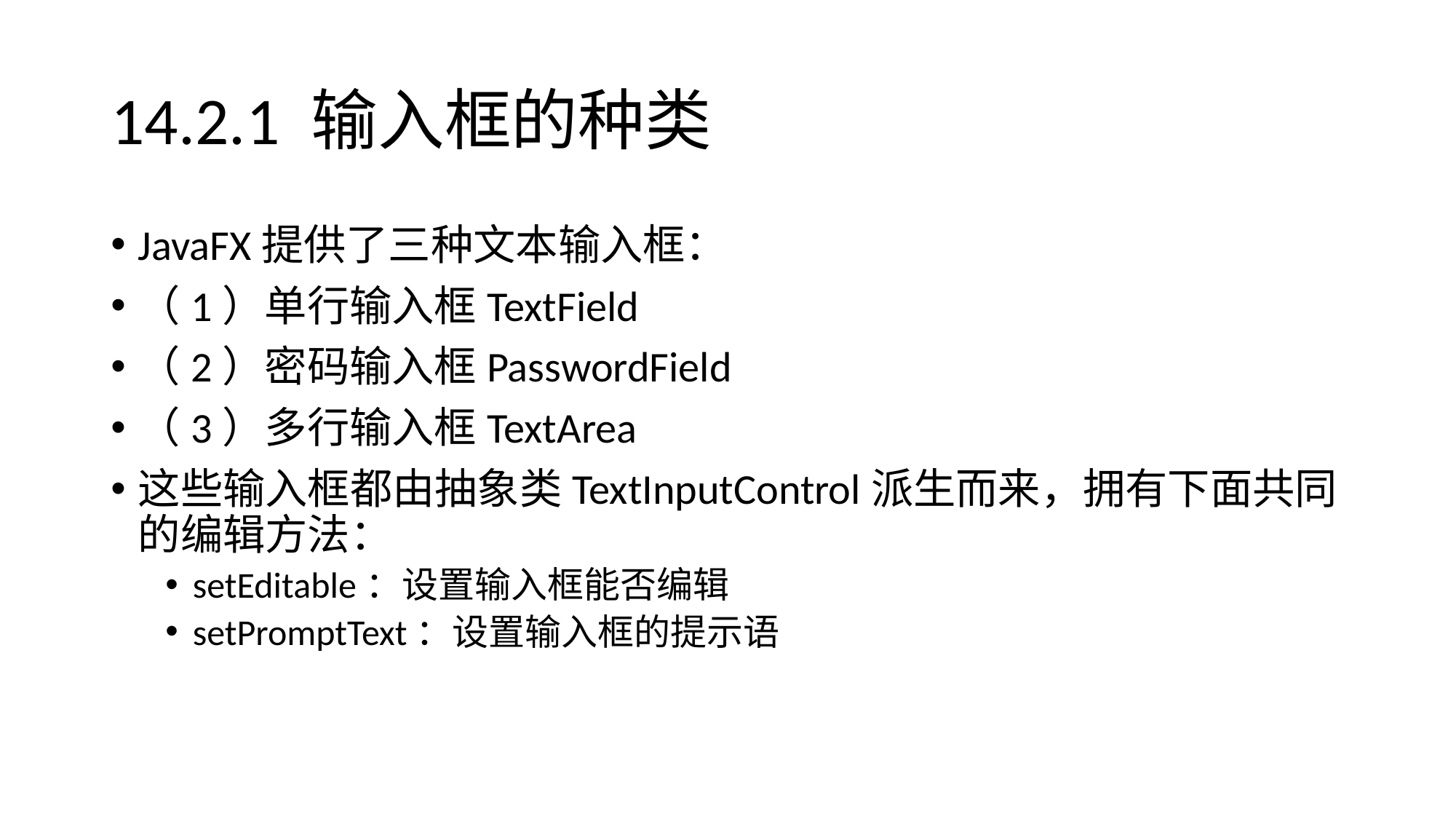

# 14.2.1 输入框的种类
JavaFX提供了三种文本输入框：
（1）单行输入框TextField
（2）密码输入框PasswordField
（3）多行输入框TextArea
这些输入框都由抽象类TextInputControl派生而来，拥有下面共同的编辑方法：
setEditable：设置输入框能否编辑
setPromptText：设置输入框的提示语